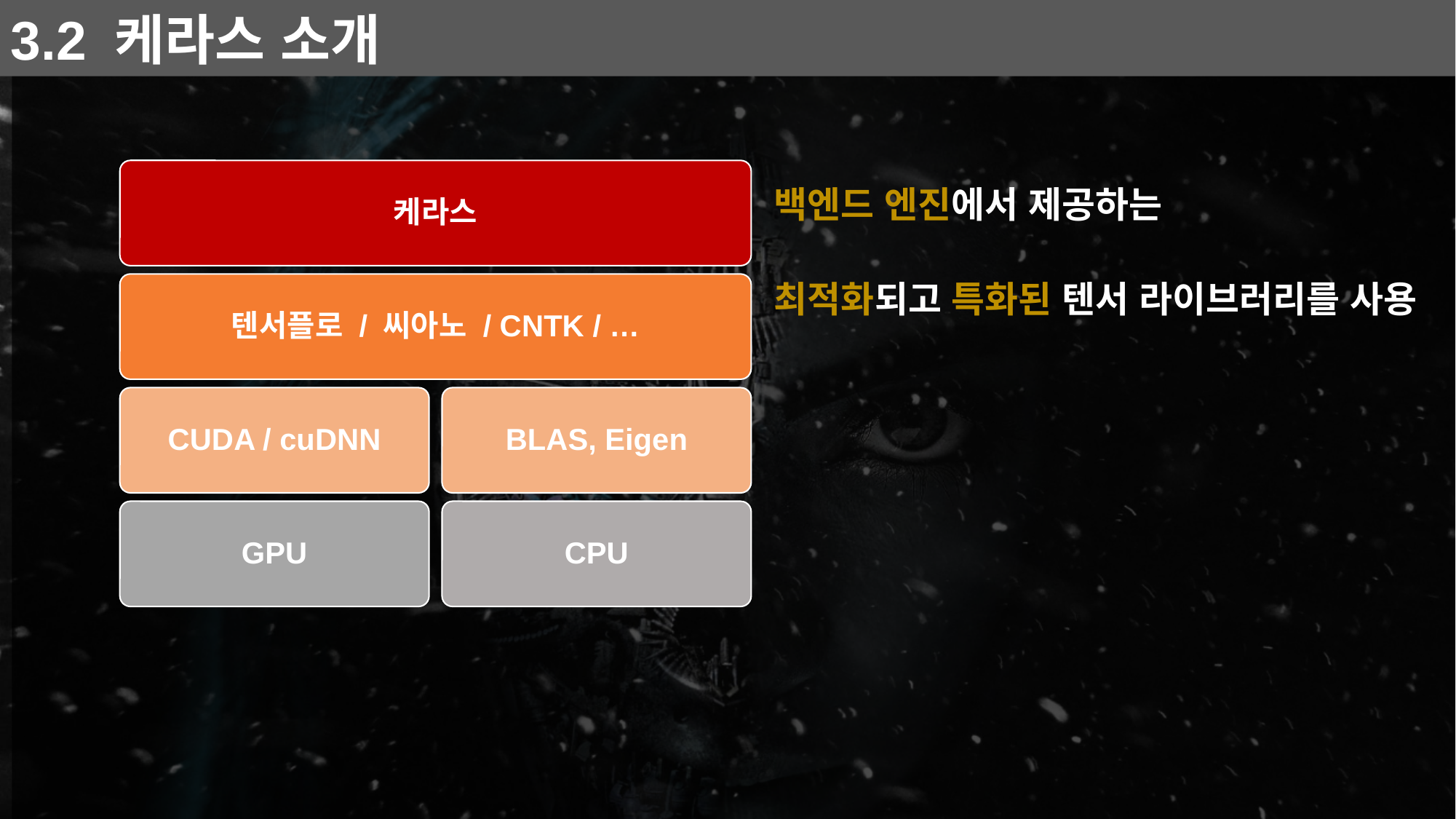

3.2 케라스 소개

케라스
텐서플로 / 씨아노 / CNTK / …
CUDA / cuDNN
GPU
BLAS, Eigen
CPU
백엔드 엔진에서 제공하는

최적화되고 특화된 텐서 라이브러리를 사용